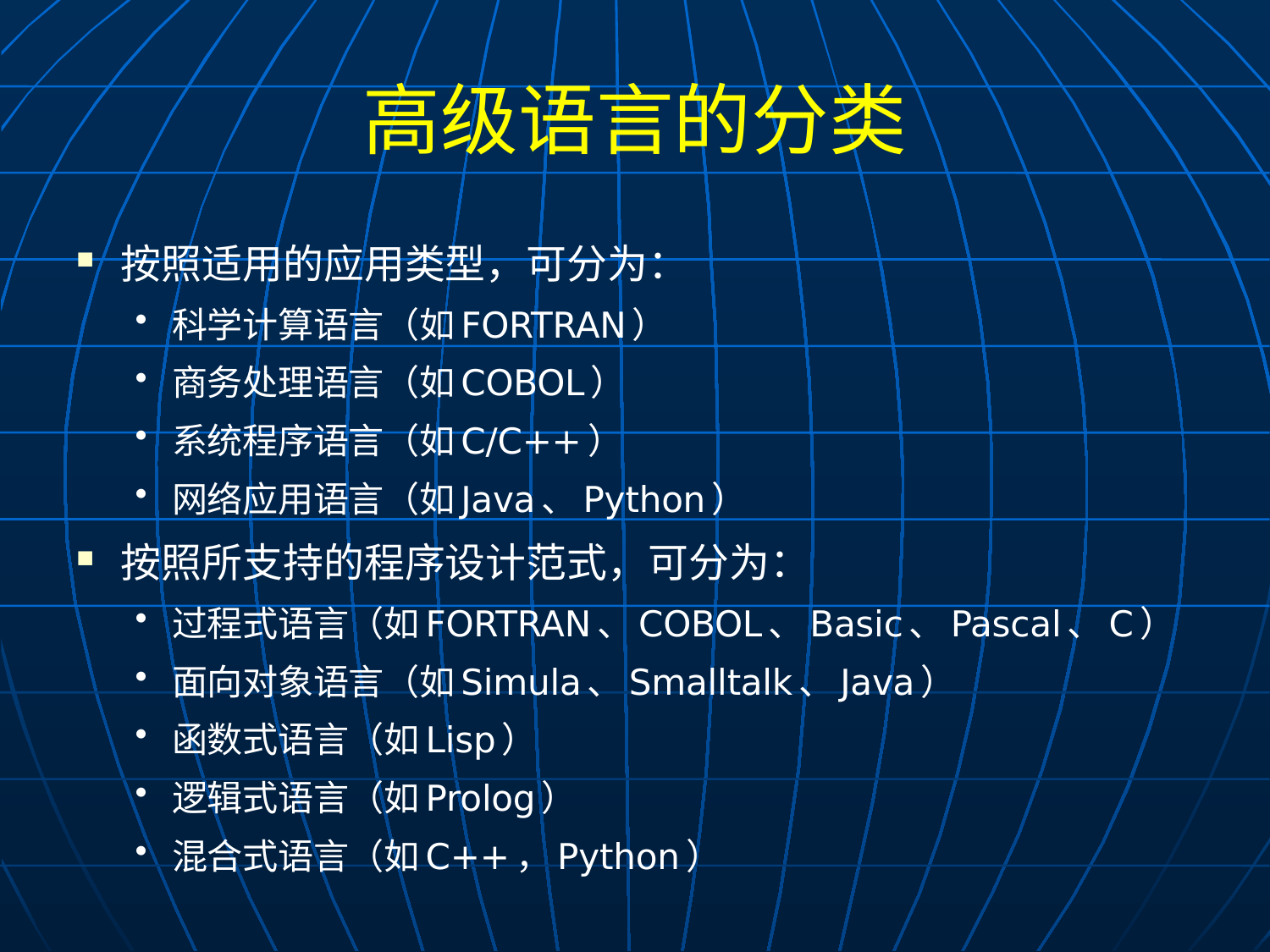

# 高级语言的分类
按照适用的应用类型，可分为：
科学计算语言（如FORTRAN）
商务处理语言（如COBOL）
系统程序语言（如C/C++）
网络应用语言（如Java、Python）
按照所支持的程序设计范式，可分为：
过程式语言（如FORTRAN、COBOL、Basic、Pascal、C）
面向对象语言（如Simula、Smalltalk、Java）
函数式语言（如Lisp）
逻辑式语言（如Prolog）
混合式语言（如C++，Python）